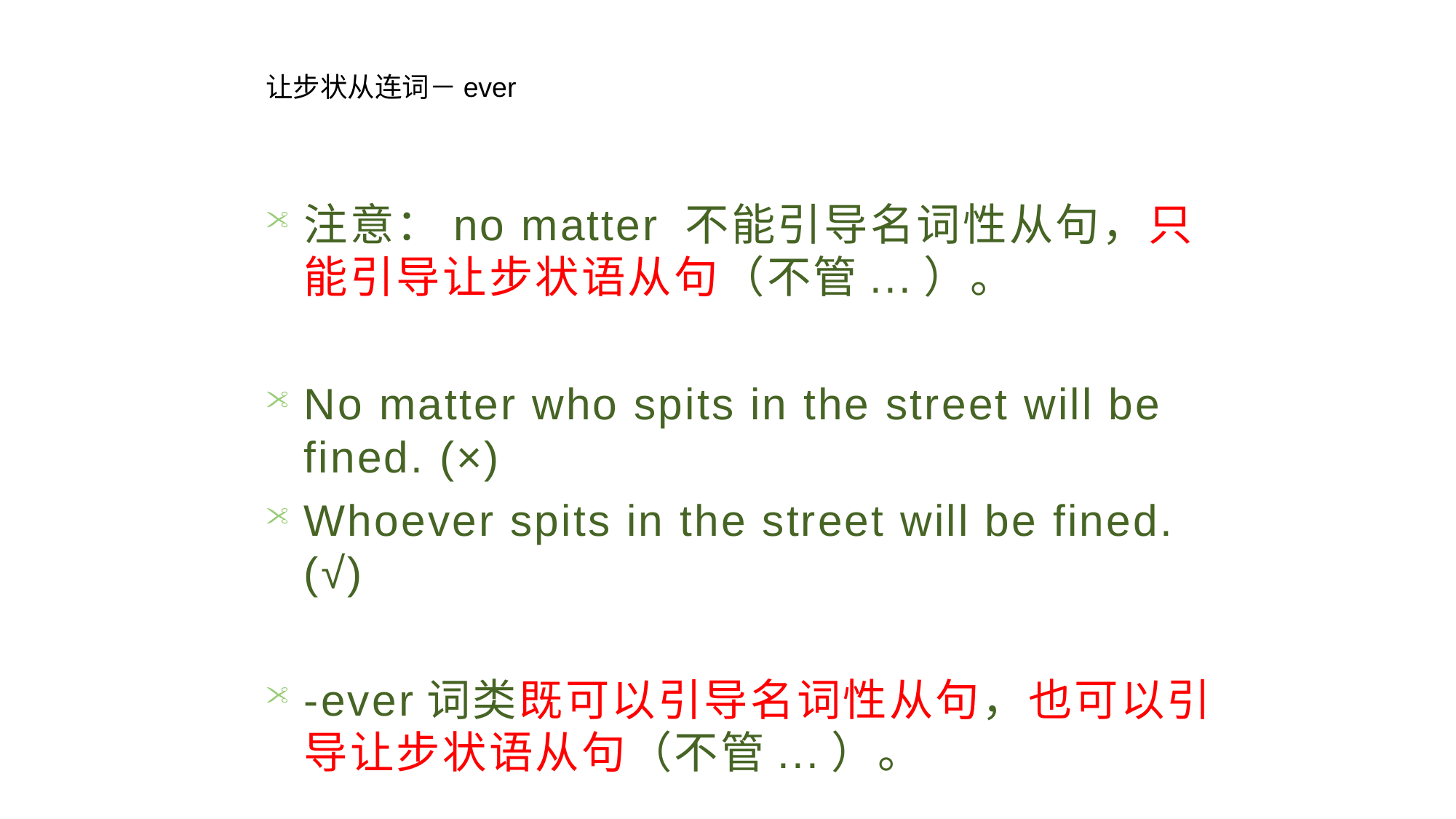

让步状从连词－ever
注意：no matter 不能引导名词性从句，只能引导让步状语从句（不管...）。

No matter who spits in the street will be fined. (×)
Whoever spits in the street will be fined. (√)

-ever词类既可以引导名词性从句，也可以引导让步状语从句（不管...）。